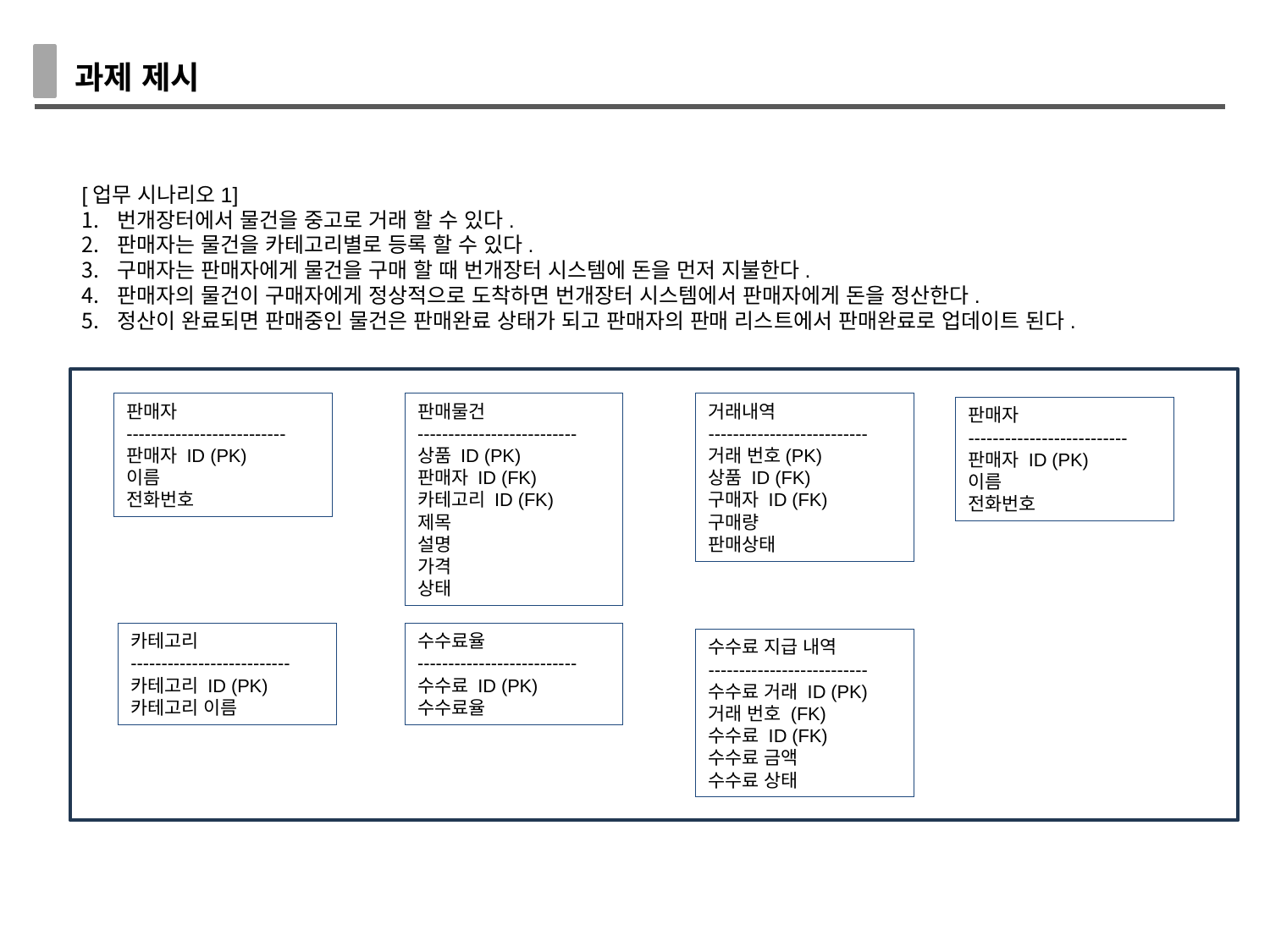

과제 제시
[업무 시나리오1]
번개장터에서 물건을 중고로 거래 할 수 있다.
판매자는 물건을 카테고리별로 등록 할 수 있다.
구매자는 판매자에게 물건을 구매 할 때 번개장터 시스템에 돈을 먼저 지불한다.
판매자의 물건이 구매자에게 정상적으로 도착하면 번개장터 시스템에서 판매자에게 돈을 정산한다.
정산이 완료되면 판매중인 물건은 판매완료 상태가 되고 판매자의 판매 리스트에서 판매완료로 업데이트 된다.

판매자
--------------------------
판매자 ID (PK)
이름
전화번호
판매물건
--------------------------
상품 ID (PK)
판매자 ID (FK)
카테고리 ID (FK)
제목
설명
가격
상태
거래내역
--------------------------
거래 번호(PK)
상품 ID (FK)
구매자 ID (FK)
구매량
판매상태
판매자
--------------------------
판매자 ID (PK)
이름
전화번호
카테고리
--------------------------
카테고리 ID (PK)
카테고리 이름
수수료율
--------------------------
수수료 ID (PK)
수수료율
수수료 지급 내역
--------------------------
수수료 거래 ID (PK)
거래 번호 (FK)
수수료 ID (FK)
수수료 금액
수수료 상태